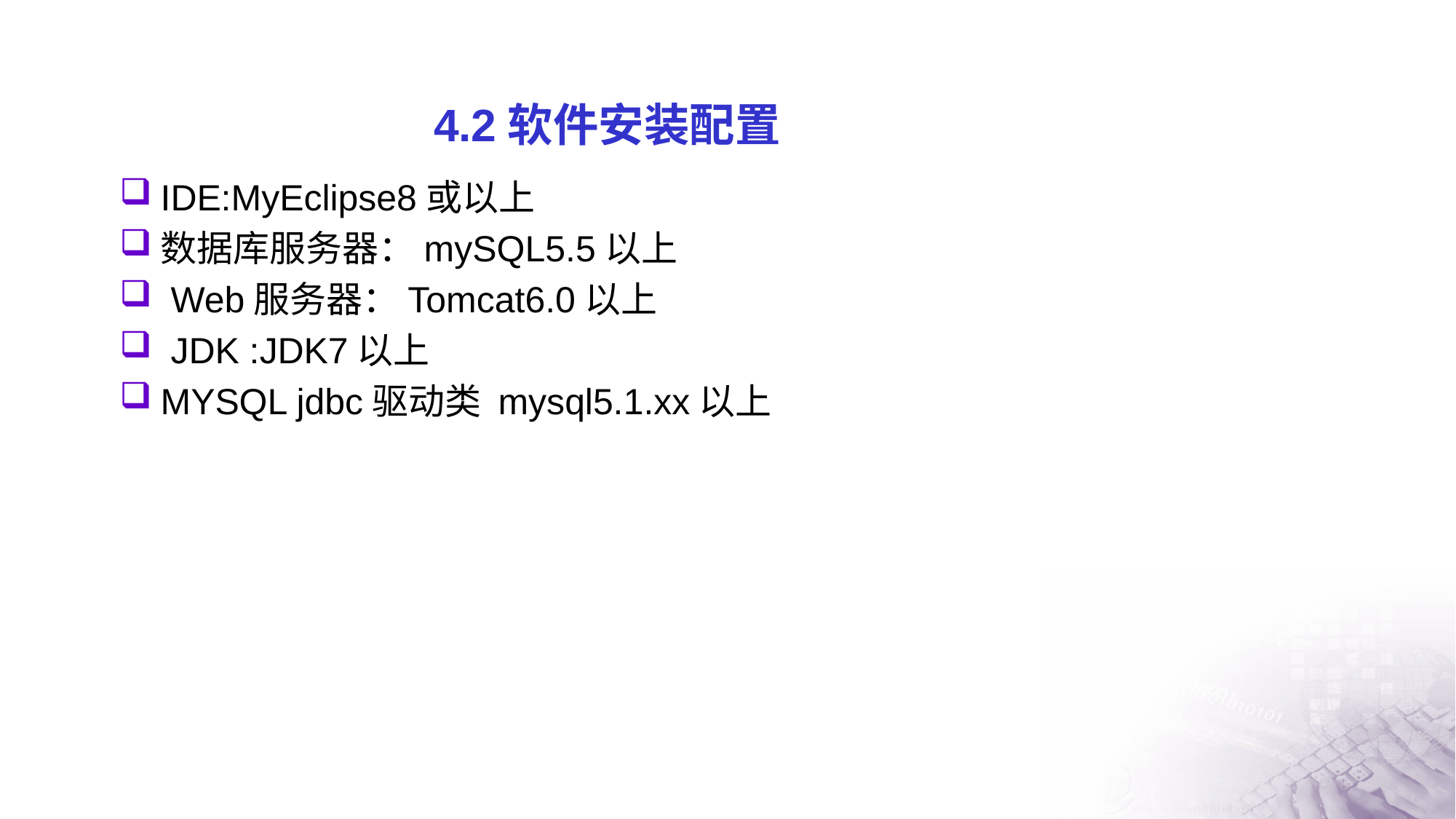

# 4.2软件安装配置
IDE:MyEclipse8或以上
数据库服务器：mySQL5.5以上
 Web服务器：Tomcat6.0以上
 JDK :JDK7以上
MYSQL jdbc驱动类 mysql5.1.xx以上